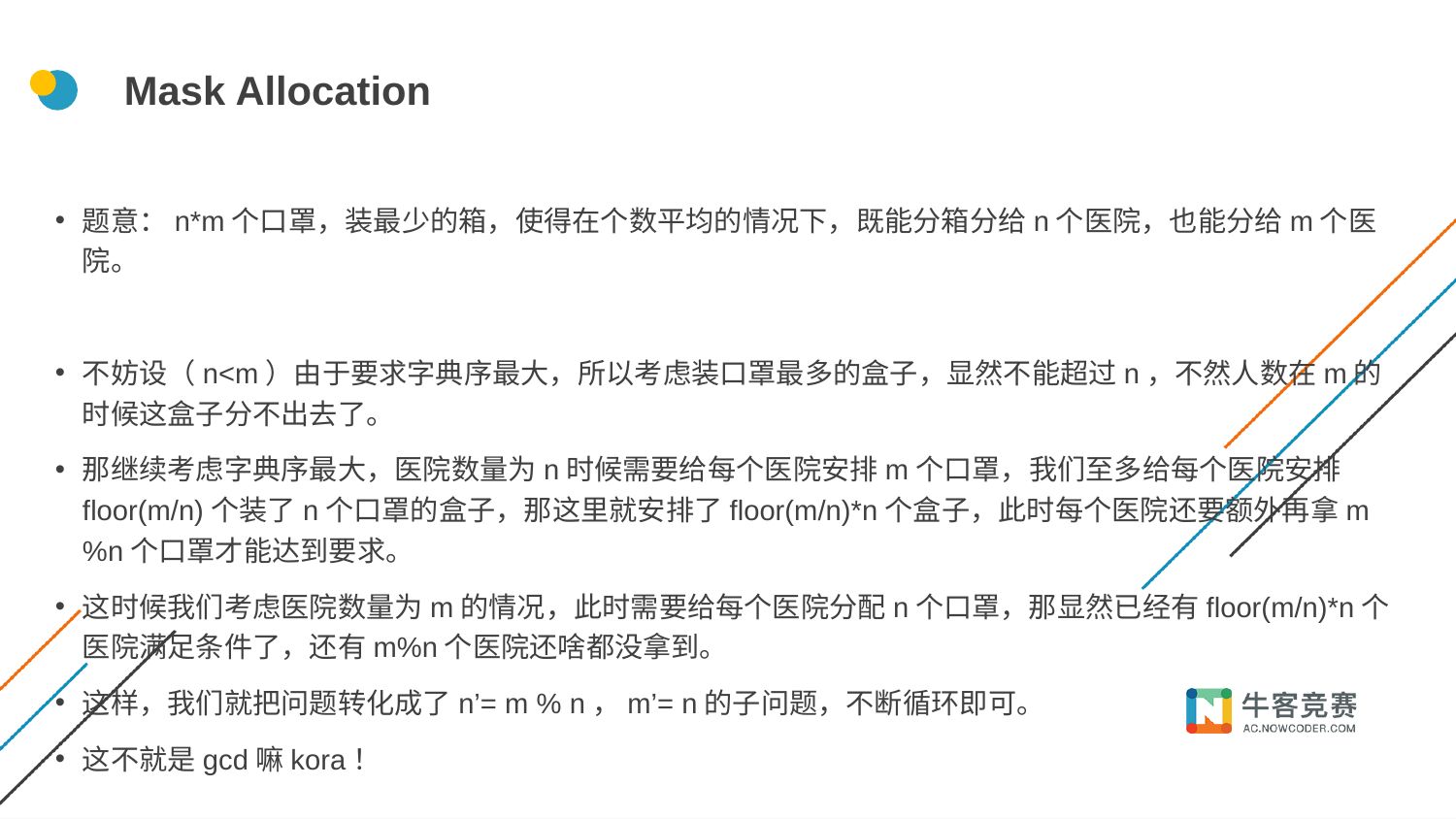

# Mask Allocation
题意：n*m个口罩，装最少的箱，使得在个数平均的情况下，既能分箱分给n个医院，也能分给m个医院。

不妨设（n<m）由于要求字典序最大，所以考虑装口罩最多的盒子，显然不能超过n，不然人数在m的时候这盒子分不出去了。
那继续考虑字典序最大，医院数量为n时候需要给每个医院安排m个口罩，我们至多给每个医院安排floor(m/n)个装了n个口罩的盒子，那这里就安排了floor(m/n)*n个盒子，此时每个医院还要额外再拿m%n个口罩才能达到要求。
这时候我们考虑医院数量为m的情况，此时需要给每个医院分配n个口罩，那显然已经有floor(m/n)*n个医院满足条件了，还有m%n个医院还啥都没拿到。
这样，我们就把问题转化成了n’= m % n，m’= n的子问题，不断循环即可。
这不就是gcd嘛kora！